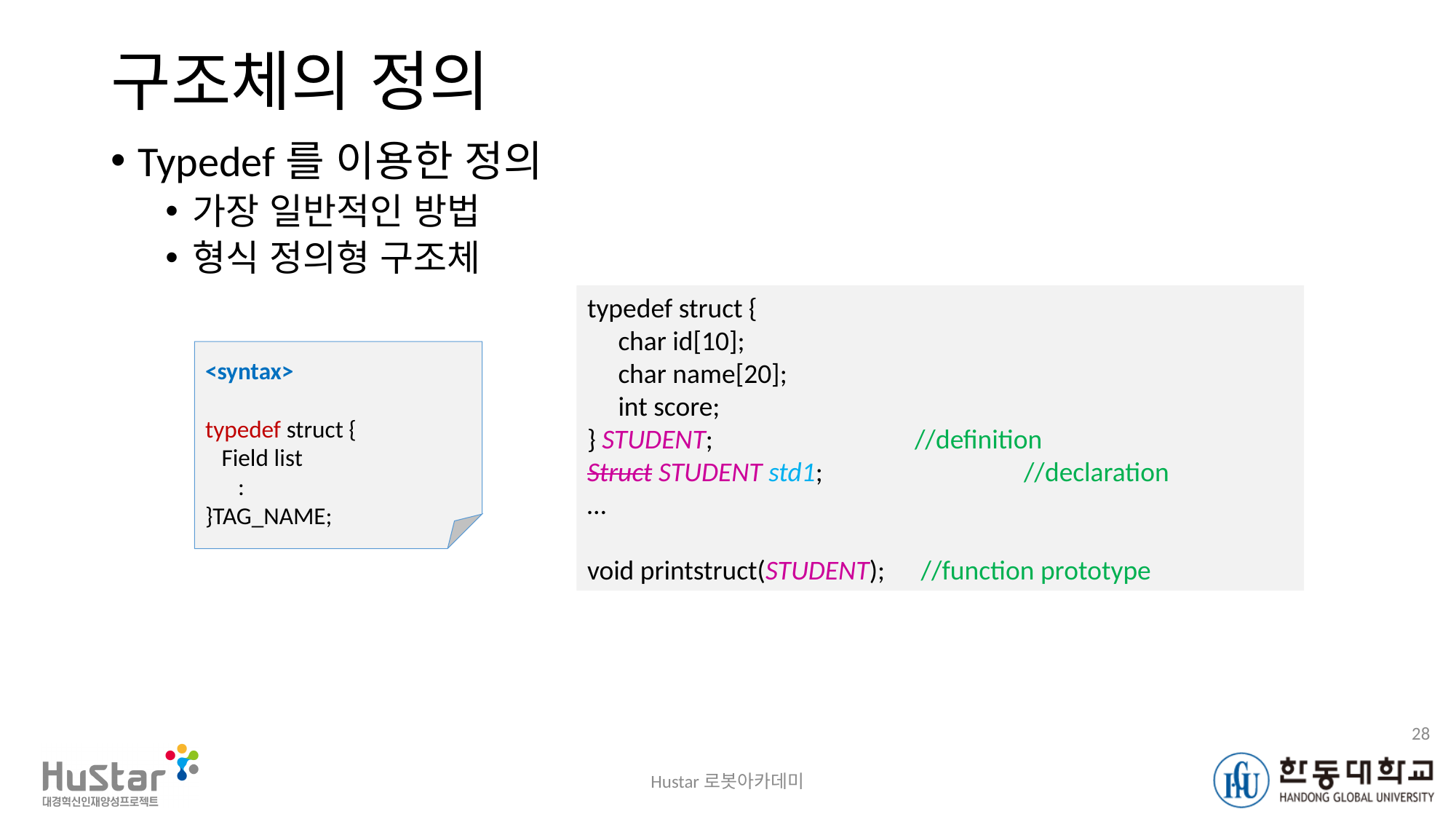

# 구조체의 정의
Typedef를 이용한 정의
가장 일반적인 방법
형식 정의형 구조체
typedef struct {
     char id[10];
     char name[20];
     int score;
} STUDENT;		//definition
Struct STUDENT std1;		//declaration
…

void printstruct(STUDENT); 	 //function prototype

<syntax>
typedef struct {
   Field list
      :
}TAG_NAME;
28
Hustar로봇아카데미